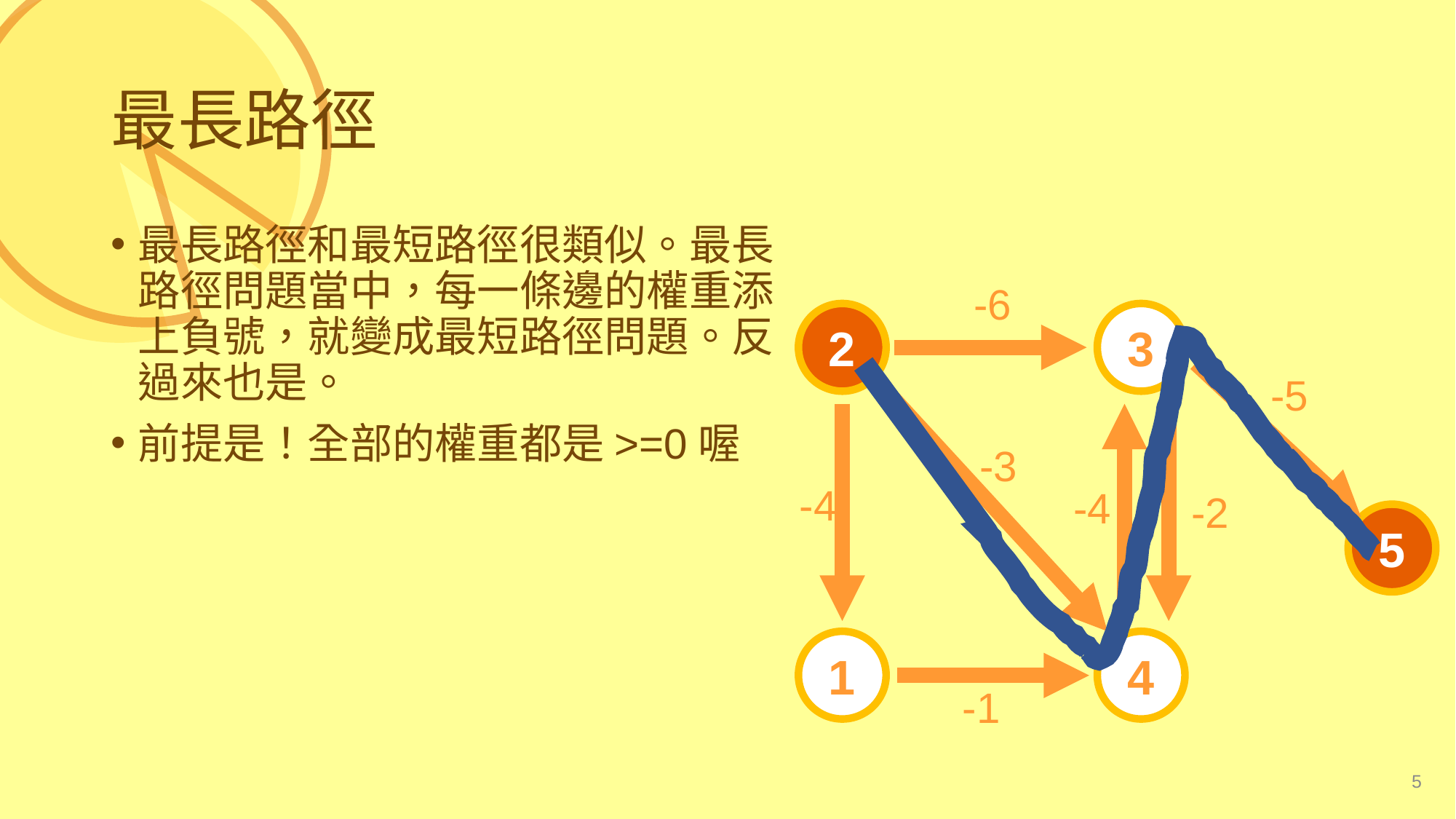

# 最長路徑
最長路徑和最短路徑很類似。最長路徑問題當中，每一條邊的權重添上負號，就變成最短路徑問題。反過來也是。
前提是！全部的權重都是>=0喔

-6
2
3

-5
-3
-4
-4
-2
5
1
4
-1
5